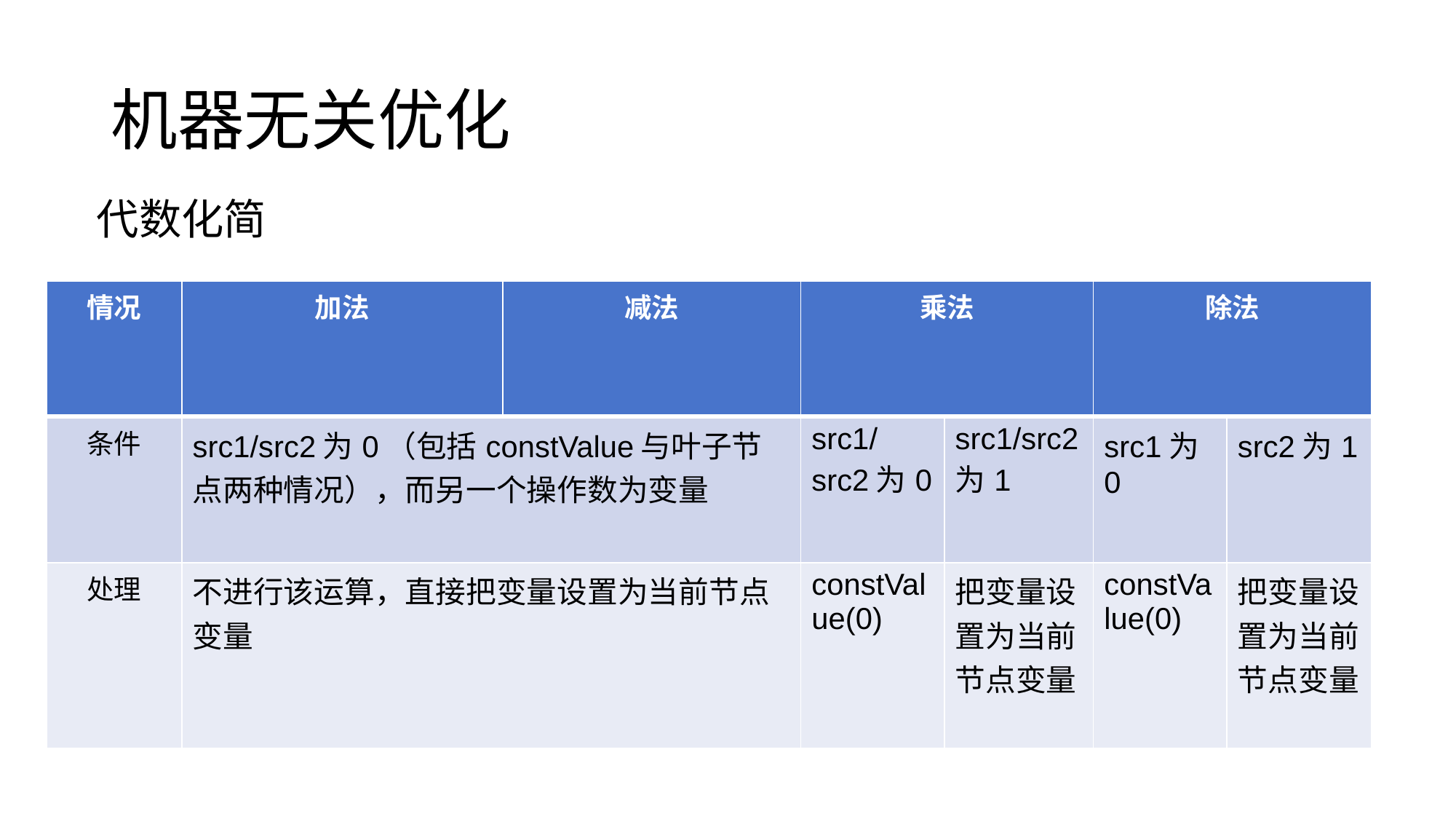

# 机器无关优化
代数化简
| 情况 | 加法 | 减法 | 乘法 |  | 除法 |  |
| --- | --- | --- | --- | --- | --- | --- |
| 条件 | src1/src2为0（包括constValue与叶子节点两种情况），而另一个操作数为变量 |  | src1/src2为0 | src1/src2为1 | src1为0 | src2为1 |
| 处理 | 不进行该运算，直接把变量设置为当前节点变量 |  | constValue(0) | 把变量设置为当前节点变量 | constValue(0) | 把变量设置为当前节点变量 |